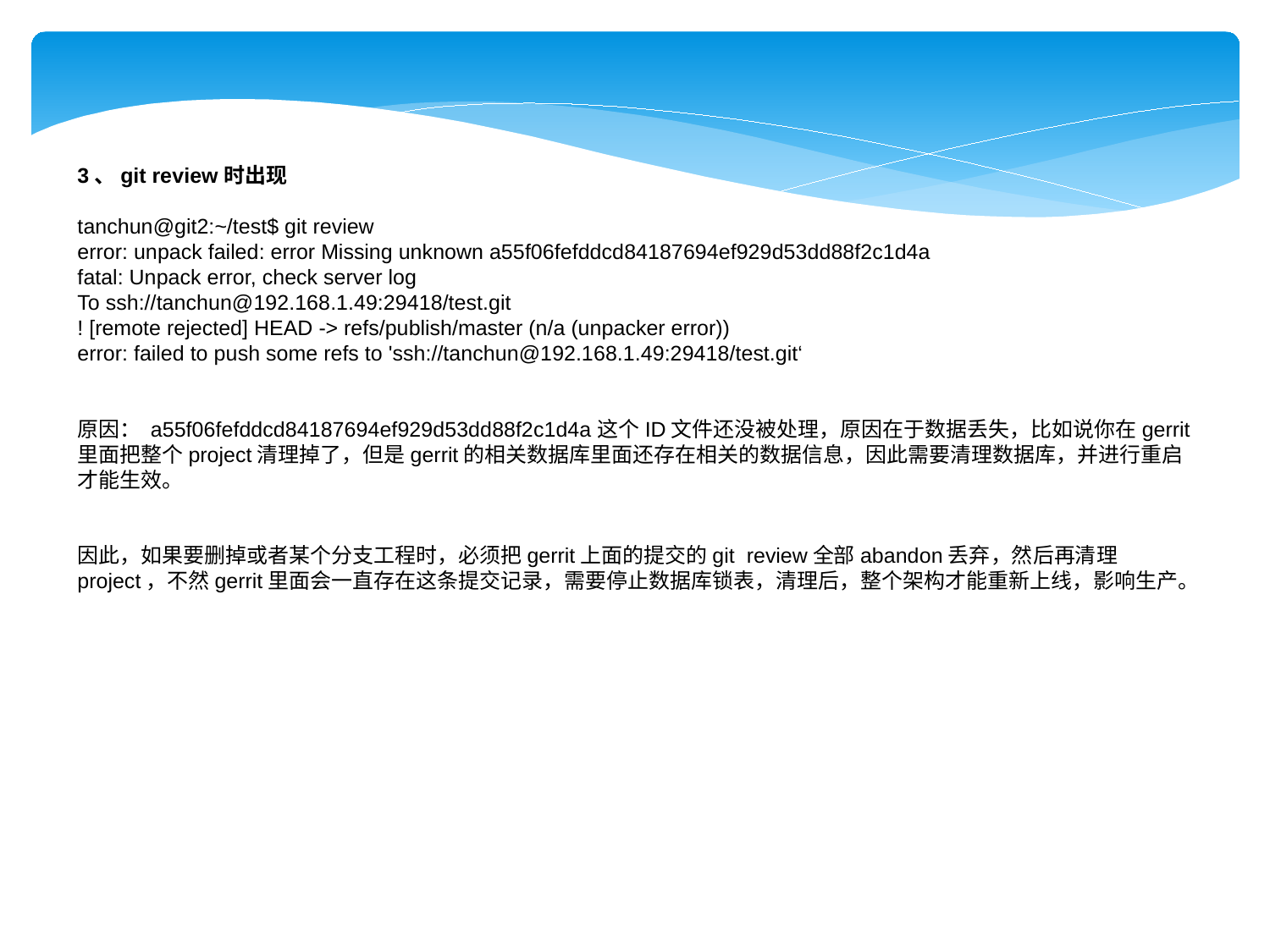

3、git review时出现

tanchun@git2:~/test$ git review
error: unpack failed: error Missing unknown a55f06fefddcd84187694ef929d53dd88f2c1d4a
fatal: Unpack error, check server log
To ssh://tanchun@192.168.1.49:29418/test.git
! [remote rejected] HEAD -> refs/publish/master (n/a (unpacker error))
error: failed to push some refs to 'ssh://tanchun@192.168.1.49:29418/test.git‘

原因： a55f06fefddcd84187694ef929d53dd88f2c1d4a这个ID文件还没被处理，原因在于数据丢失，比如说你在gerrit里面把整个project清理掉了，但是gerrit的相关数据库里面还存在相关的数据信息，因此需要清理数据库，并进行重启才能生效。

因此，如果要删掉或者某个分支工程时，必须把gerrit上面的提交的git  review全部abandon丢弃，然后再清理project，不然gerrit里面会一直存在这条提交记录，需要停止数据库锁表，清理后，整个架构才能重新上线，影响生产。